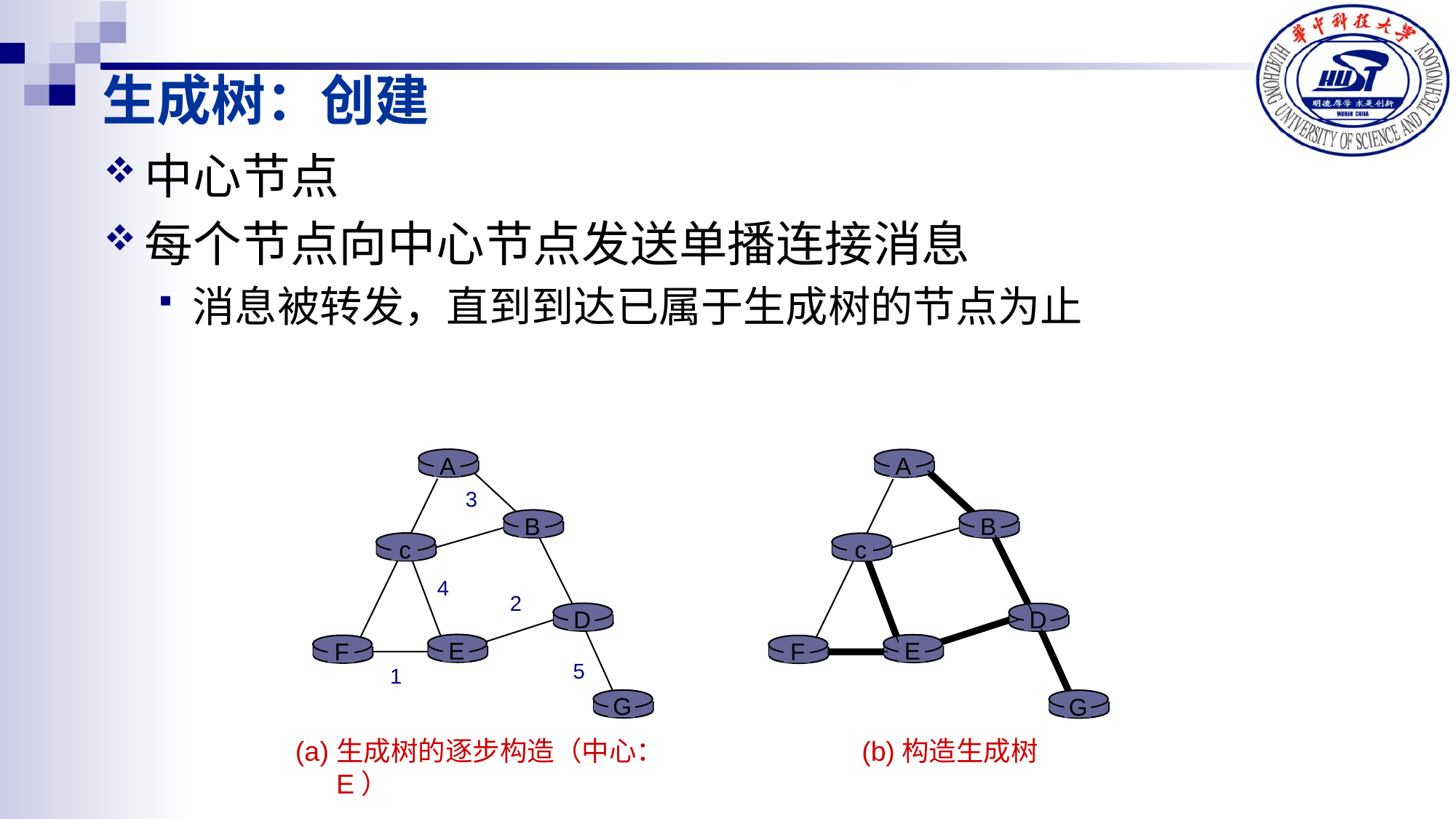

生成树：创建
中心节点
每个节点向中心节点发送单播连接消息
消息被转发，直到到达已属于生成树的节点为止
A

A

3
B

B

c

c

4
2
D

D

E

E

F

F

5
1

G

G

生成树的逐步构造（中心：E）
(b)构造生成树